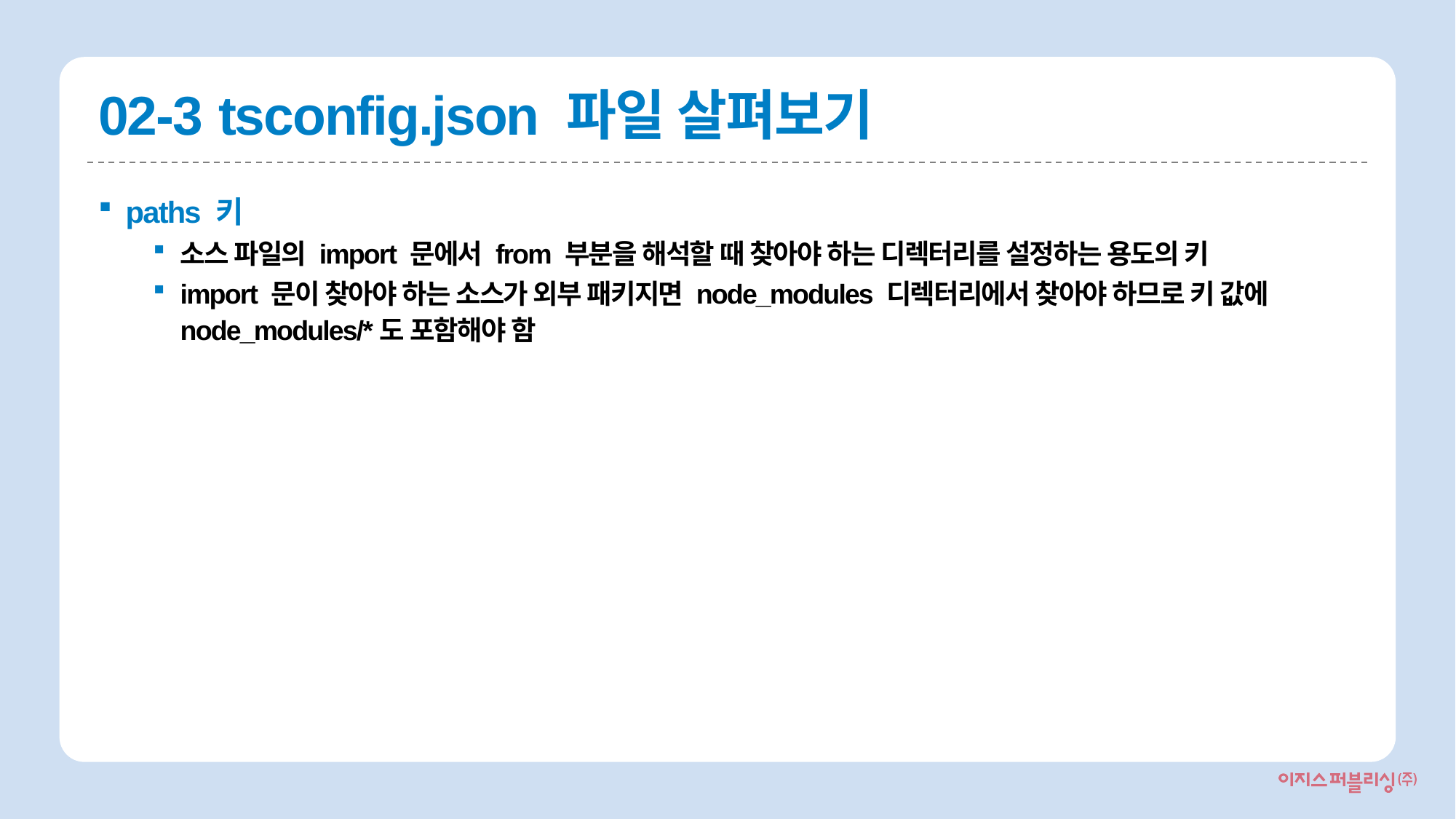

# 02-3 tsconfig.json 파일 살펴보기
paths 키
소스 파일의 import 문에서 from 부분을 해석할 때 찾아야 하는 디렉터리를 설정하는 용도의 키
import 문이 찾아야 하는 소스가 외부 패키지면 node_modules 디렉터리에서 찾아야 하므로 키 값에 node_modules/*도 포함해야 함